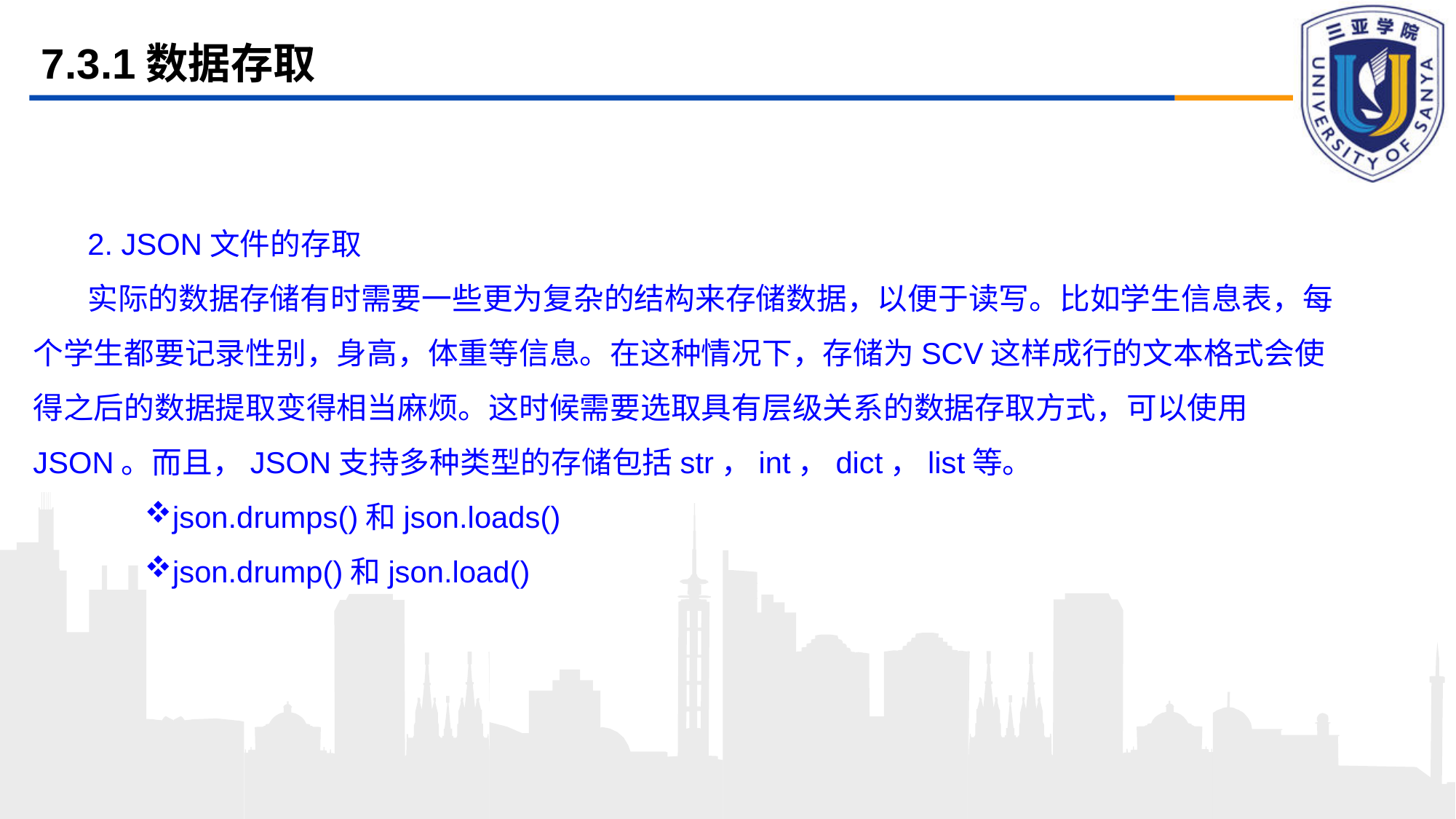

# 7.3.1数据存取
2. JSON文件的存取
实际的数据存储有时需要一些更为复杂的结构来存储数据，以便于读写。比如学生信息表，每个学生都要记录性别，身高，体重等信息。在这种情况下，存储为SCV这样成行的文本格式会使得之后的数据提取变得相当麻烦。这时候需要选取具有层级关系的数据存取方式，可以使用JSON。而且，JSON支持多种类型的存储包括str，int，dict，list等。
json.drumps()和json.loads()
json.drump()和json.load()